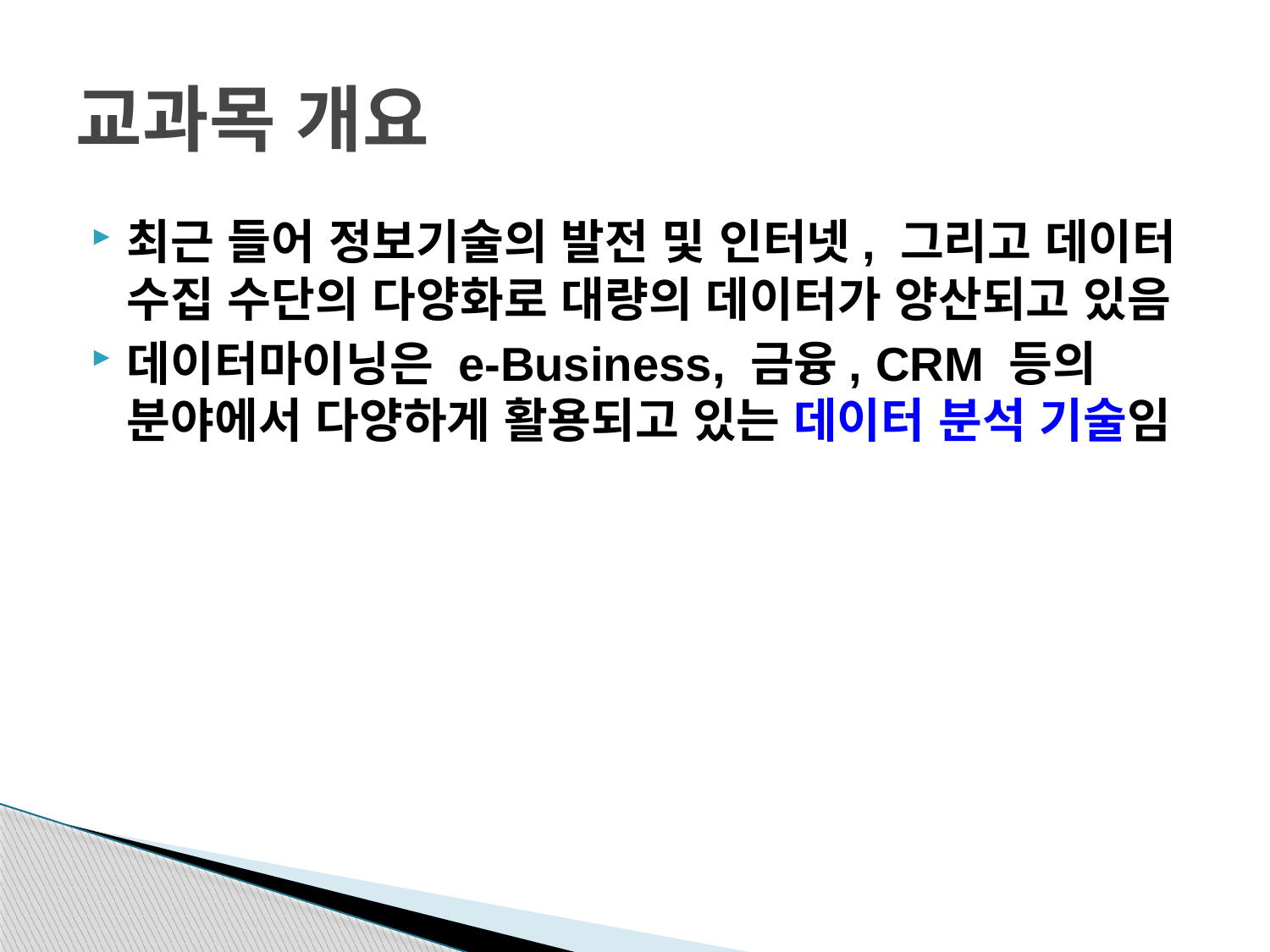

# 교과목 개요
최근 들어 정보기술의 발전 및 인터넷, 그리고 데이터 수집 수단의 다양화로 대량의 데이터가 양산되고 있음
데이터마이닝은 e-Business, 금융, CRM 등의 분야에서 다양하게 활용되고 있는 데이터 분석 기술임